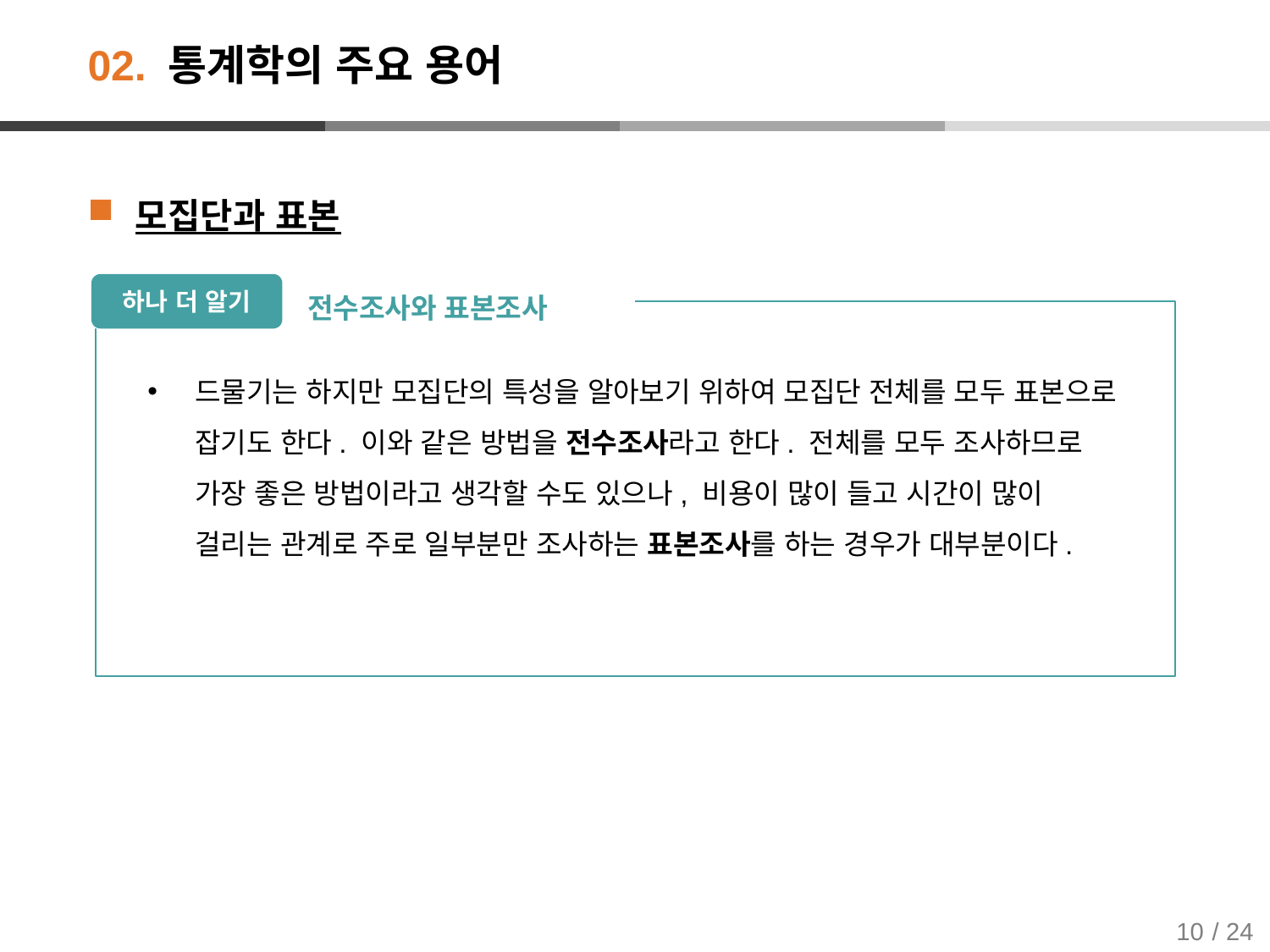

# 02. 통계학의 주요 용어
모집단과 표본
전수조사와 표본조사

하나 더 알기

드물기는 하지만 모집단의 특성을 알아보기 위하여 모집단 전체를 모두 표본으로 잡기도 한다. 이와 같은 방법을 전수조사라고 한다. 전체를 모두 조사하므로 가장 좋은 방법이라고 생각할 수도 있으나, 비용이 많이 들고 시간이 많이 걸리는 관계로 주로 일부분만 조사하는 표본조사를 하는 경우가 대부분이다.